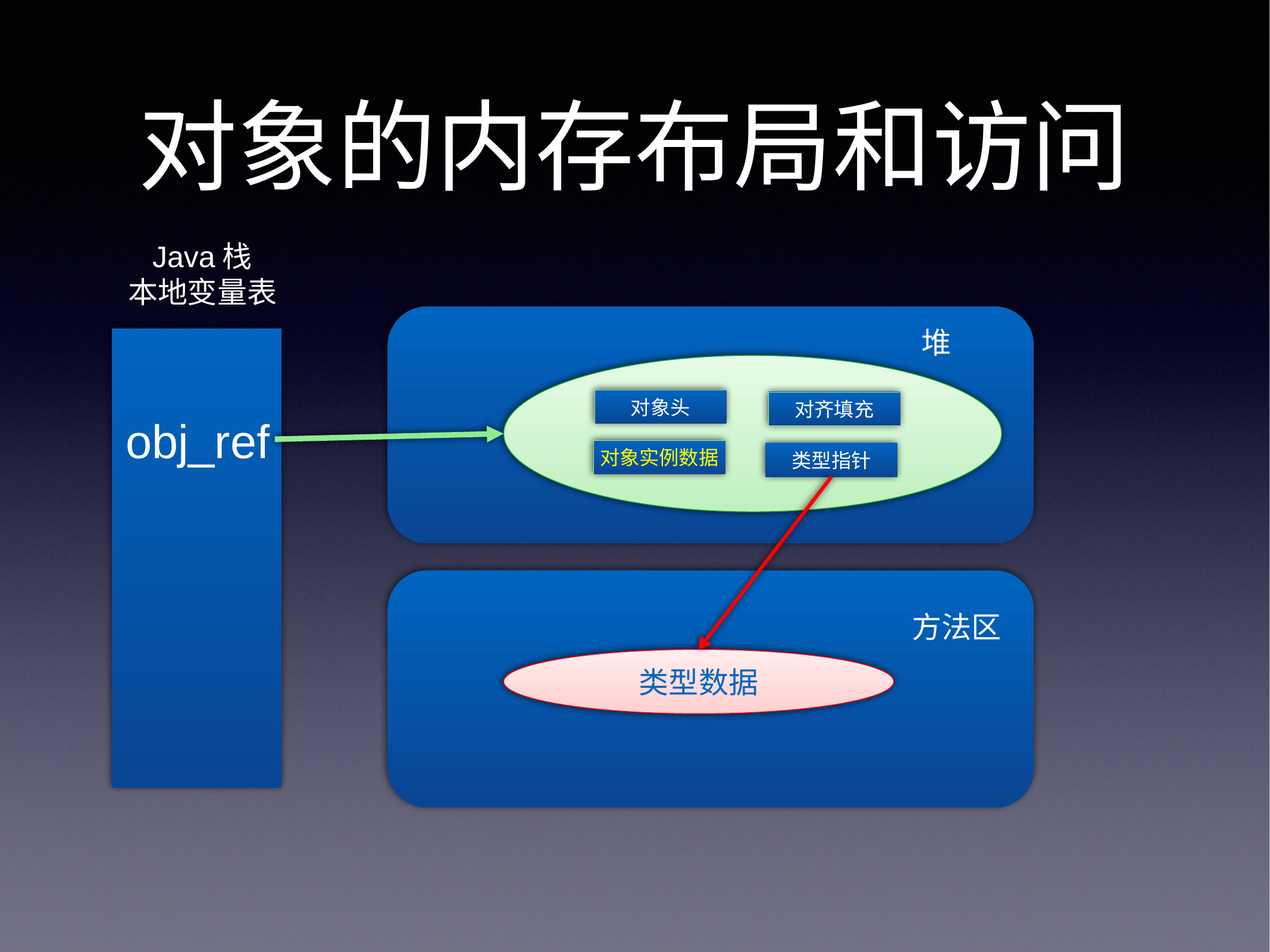

# 对象的内存布局和访问
Java栈
本地变量表

堆

对象头
对齐填充
obj_ref
对象实例数据
类型指针

方法区
类型数据